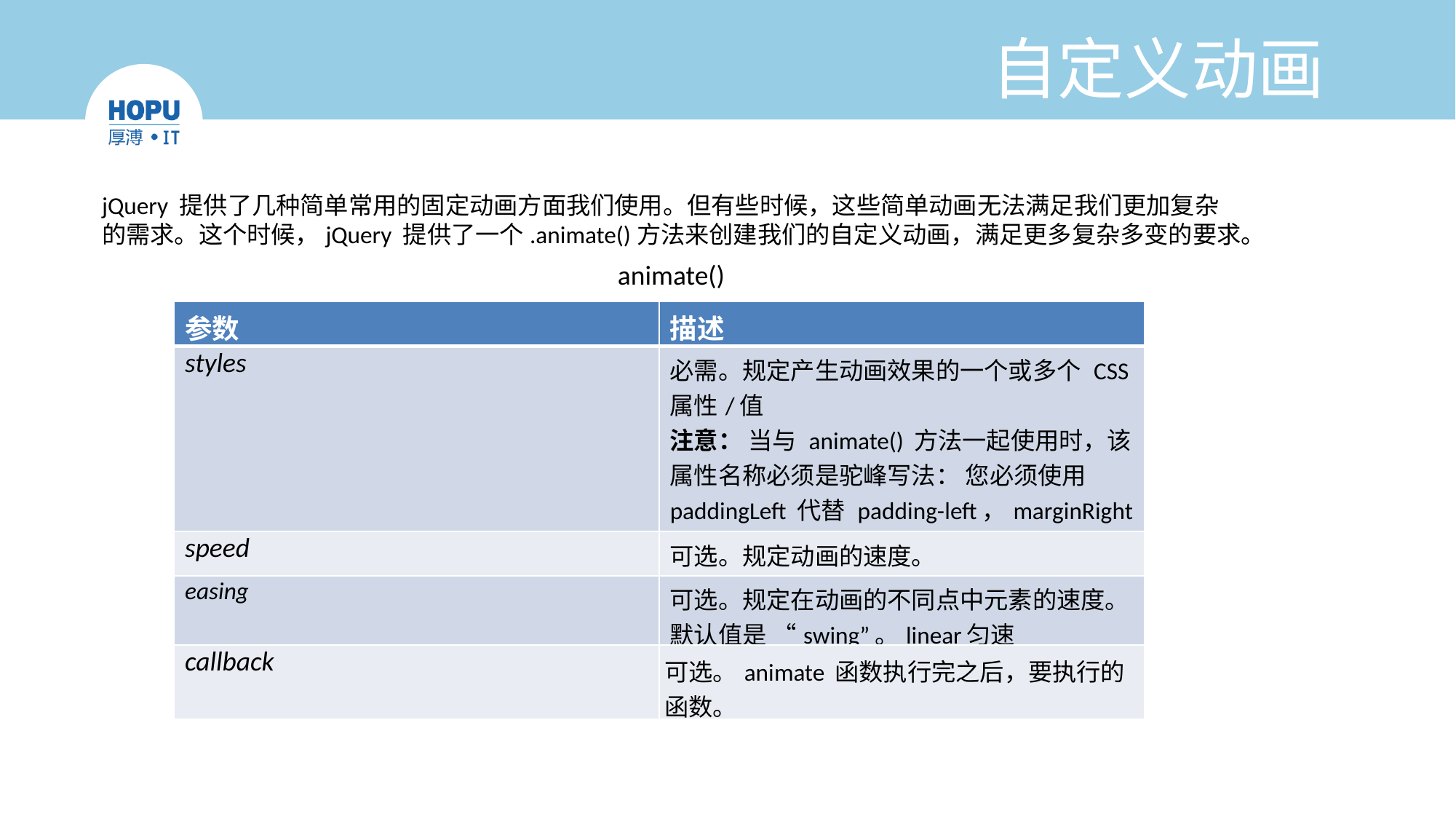

# 自定义动画
jQuery 提供了几种简单常用的固定动画方面我们使用。但有些时候，这些简单动画无法满足我们更加复杂的需求。这个时候，jQuery 提供了一个.animate()方法来创建我们的自定义动画，满足更多复杂多变的要求。
animate()

| 参数 | 描述 |
| --- | --- |
| styles | 必需。规定产生动画效果的一个或多个 CSS 属性/值 注意： 当与 animate() 方法一起使用时，该属性名称必须是驼峰写法： 您必须使用 paddingLeft 代替 padding-left，marginRight 代替 margin-right，依此类推。 |
| speed | 可选。规定动画的速度。 |
| easing | 可选。规定在动画的不同点中元素的速度。默认值是 “swing”。linear匀速 |
| callback | 可选。animate 函数执行完之后，要执行的函数。 |